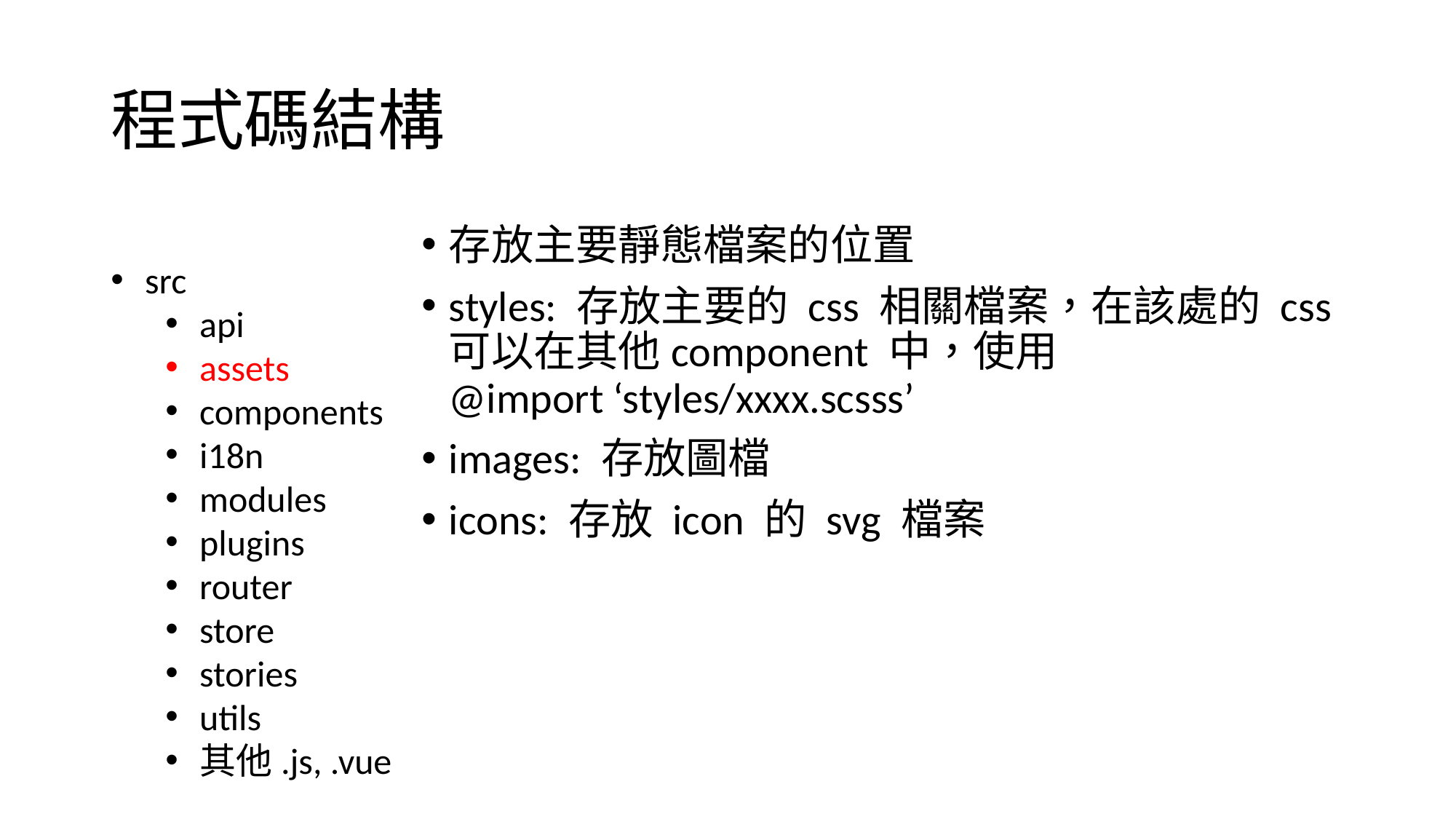

# 程式碼結構
存放主要靜態檔案的位置
styles: 存放主要的 css 相關檔案，在該處的 css 可以在其他component 中，使用
@import ‘styles/xxxx.scsss’
images: 存放圖檔
icons: 存放 icon 的 svg 檔案
src
api
assets
components
i18n
modules
plugins
router
store
stories
utils
其他.js, .vue